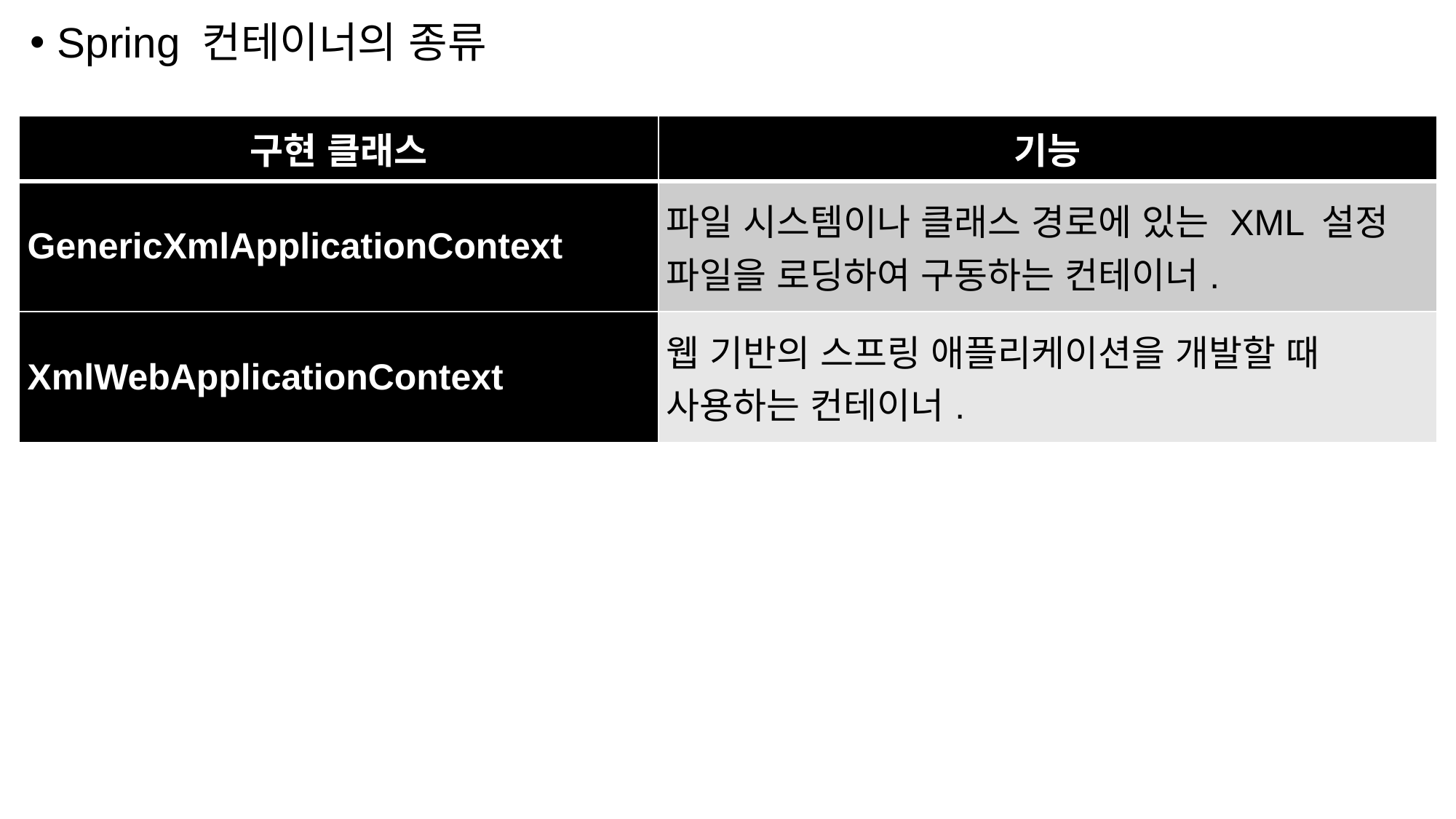

Spring 컨테이너의 종류

| 구현 클래스 | 기능 |
| --- | --- |
| GenericXmlApplicationContext | 파일 시스템이나 클래스 경로에 있는 XML 설정 파일을 로딩하여 구동하는 컨테이너. |
| XmlWebApplicationContext | 웹 기반의 스프링 애플리케이션을 개발할 때 사용하는 컨테이너. |